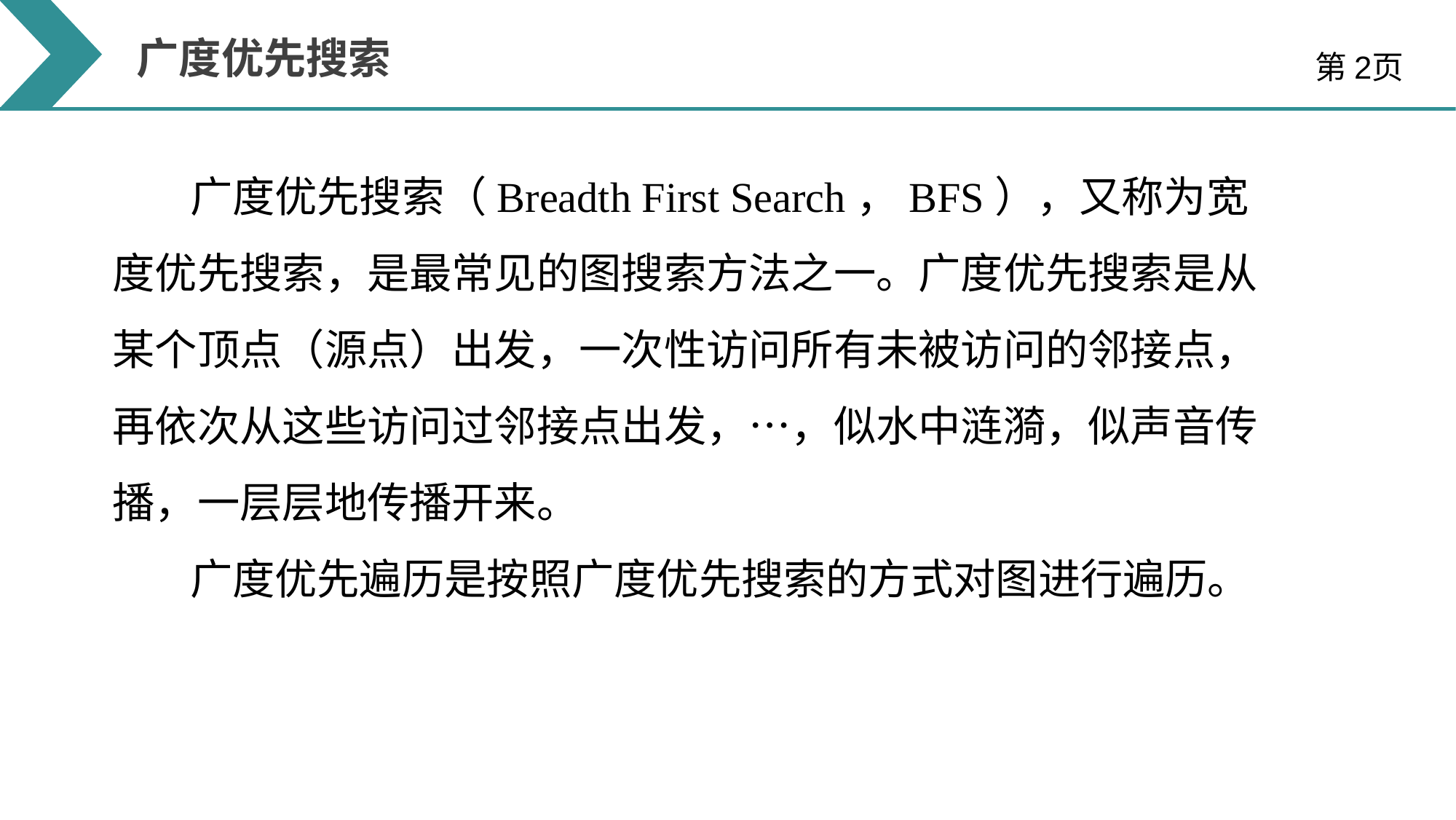

广度优先搜索
第2页
广度优先搜索（Breadth First Search，BFS），又称为宽度优先搜索，是最常见的图搜索方法之一。广度优先搜索是从某个顶点（源点）出发，一次性访问所有未被访问的邻接点，再依次从这些访问过邻接点出发，…，似水中涟漪，似声音传播，一层层地传播开来。
广度优先遍历是按照广度优先搜索的方式对图进行遍历。